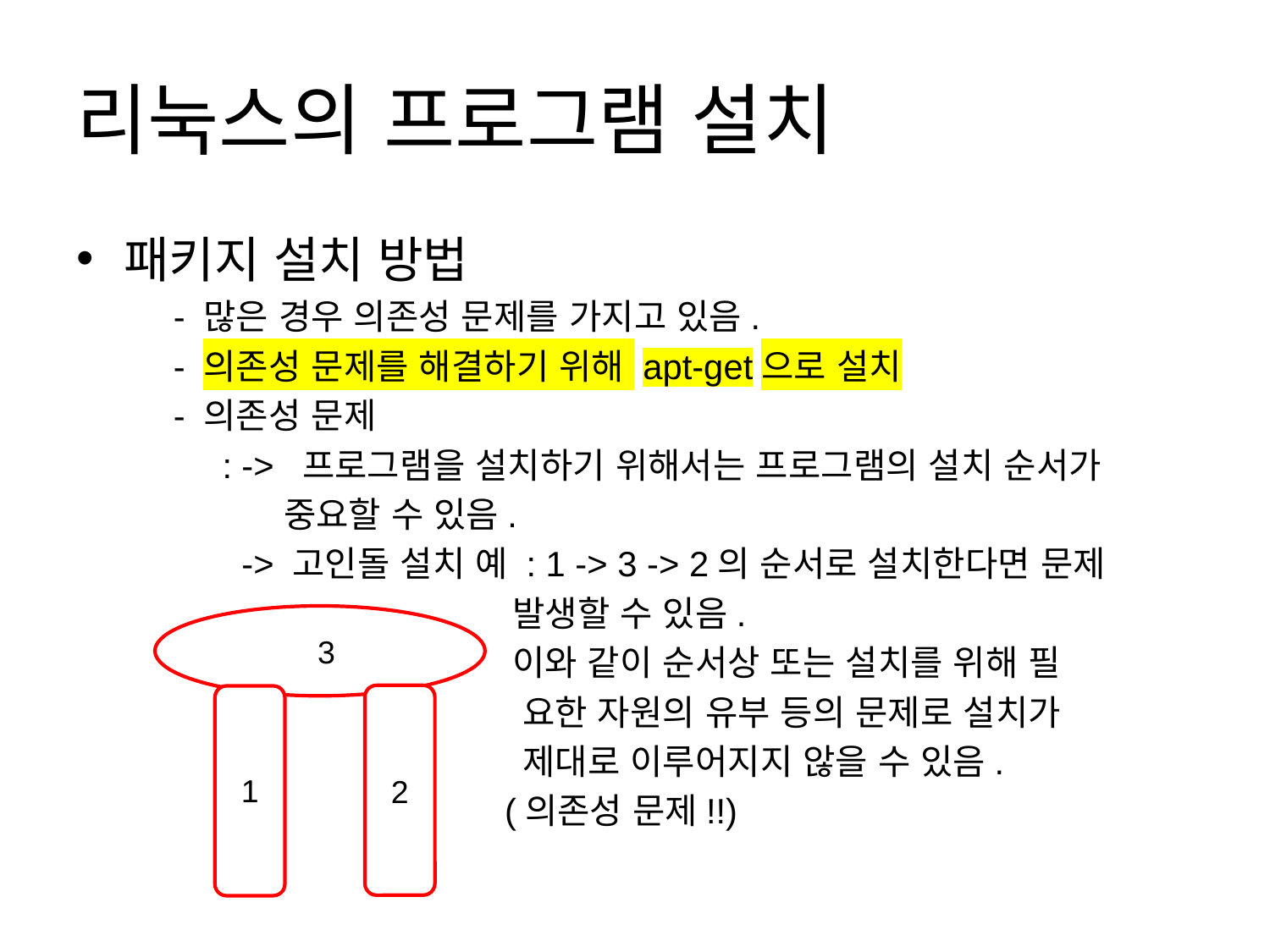

# 리눅스의 프로그램 설치
패키지 설치 방법
          - 많은 경우 의존성 문제를 가지고 있음.
          - 의존성 문제를 해결하기 위해 apt-get으로 설치
          - 의존성 문제
               : ->  프로그램을 설치하기 위해서는 프로그램의 설치 순서가
                    중요할 수 있음.
                 -> 고인돌 설치 예 : 1 -> 3 -> 2의 순서로 설치한다면 문제
                                           발생할 수 있음.
                                           이와 같이 순서상 또는 설치를 위해 필
                                            요한 자원의 유부 등의 문제로 설치가
                                            제대로 이루어지지 않을 수 있음.
                                            (의존성 문제!!)

3

1
2